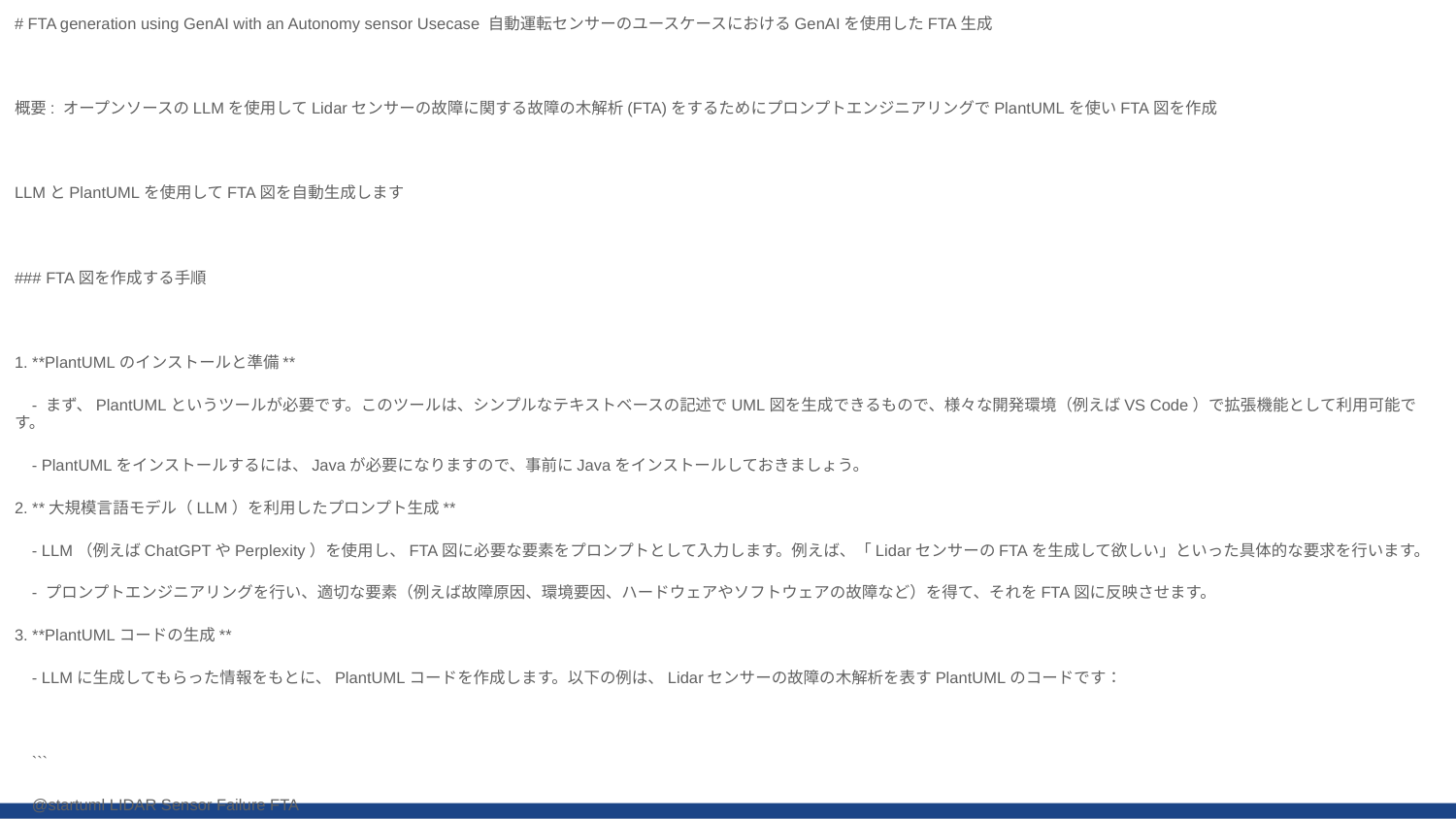

# FTA generation using GenAI with an Autonomy sensor Usecase 自動運転センサーのユースケースにおけるGenAIを使用したFTA生成

概要: オープンソースのLLMを使用してLidarセンサーの故障に関する故障の木解析(FTA)をするためにプロンプトエンジニアリングでPlantUMLを使いFTA図を作成

LLMとPlantUMLを使用してFTA図を自動生成します

### FTA図を作成する手順

1. **PlantUMLのインストールと準備**
    - まず、PlantUMLというツールが必要です。このツールは、シンプルなテキストベースの記述でUML図を生成できるもので、様々な開発環境（例えばVS Code）で拡張機能として利用可能です。
    - PlantUMLをインストールするには、Javaが必要になりますので、事前にJavaをインストールしておきましょう。
2. **大規模言語モデル（LLM）を利用したプロンプト生成**
    - LLM（例えばChatGPTやPerplexity）を使用し、FTA図に必要な要素をプロンプトとして入力します。例えば、「LidarセンサーのFTAを生成して欲しい」といった具体的な要求を行います。
    - プロンプトエンジニアリングを行い、適切な要素（例えば故障原因、環境要因、ハードウェアやソフトウェアの故障など）を得て、それをFTA図に反映させます。
3. **PlantUMLコードの生成**
    - LLMに生成してもらった情報をもとに、PlantUMLコードを作成します。以下の例は、Lidarセンサーの故障の木解析を表すPlantUMLのコードです：

    ```
    @startuml LIDAR Sensor Failure FTA
    skinparam packageStyle rectangle
    skinparam linetype ortho

    rectangle "LIDAR Sensor Failure" as TopEvent

    package "Hardware" {
      rectangle "Emitter" as Emitter
      rectangle "Detector" as Detector
      rectangle "Scanner" as Scanner
    }

    package "Software" {
      rectangle "Processing" as Processing
    }

    package "Environmental" {
      rectangle "Interference" as Interference
      rectangle "Obstruction" as Obstruction
    }

    TopEvent -- Hardware
    TopEvent -- Software
    TopEvent -- Environmental

    Hardware -- Emitter
    Hardware -- Detector
    Hardware -- Scanner

    Software -- Processing

    Environmental -- Interference
    Environmental -- Obstruction

    rectangle "A: Laser diode degradation" as A
    rectangle "B: Power supply issues" as B
    rectangle "C: Overheating" as C
    Emitter -- A
    Emitter -- B
    Emitter -- C

    note bottom of TopEvent
      All connections represent OR gates.
      Any lower-level event can cause the higher-level failure.
    end note

    @enduml
    ```

4. **PlantUMLで図を生成**
    - 上記のコードをPlantUMLで実行すると、FTA図が生成されます。FTA図には、故障原因やそれに関連する要素が図として示され、どのように各要素がトップレベルの故障につながるかが視覚的に理解できます。
5. **図の確認と調整**
    - 初期の出力が希望に沿っていない場合、プロンプトを修正して再度LLMにコード生成を依頼することが可能です。例えば、ORゲートやANDゲートを明確に図示するなど、PlantUMLのコードを微調整することができます。

### 具体的な例

上述のコードは、Lidarセンサーの故障に関するFTAを表現しています。以下の構成です：

- **LIDAR Sensor Failure**がトップイベントとして描かれ、これはセンサーの故障そのものを示します。
- トップイベントは、**Hardware（ハードウェア）**、**Software（ソフトウェア）**、**Environmental（環境要因）**といった3つのカテゴリーに分けられ、それぞれが故障の要因として定義されています。
- 各カテゴリー内の個々の要素が、最終的な故障につながる可能性を持ち、図内で論理ゲート（ORゲート）で接続されています。

### まとめ

FTA図の作成には、以下のプロセスを通じて実施できます：

1. LLMを使って必要な要素を洗い出す。
2. PlantUMLコードを記述する。
3. PlantUMLを用いてFTA図を生成し、調整を行う。

この方法により、FTAの作成がよりスムーズになり、また自動化が進むため、効率よく安全性の分析が可能となります。